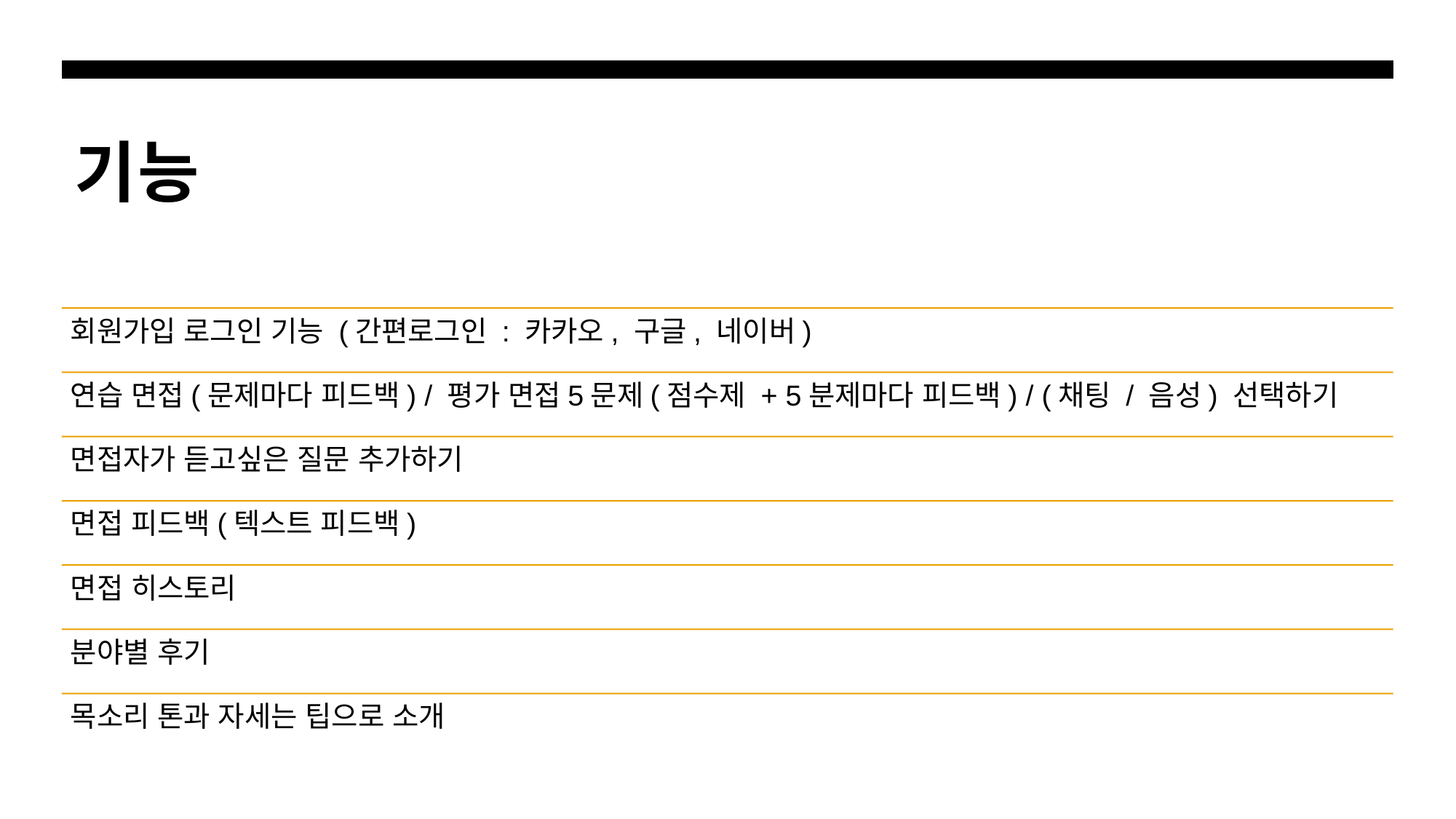

# 기능
회원가입 로그인 기능 (간편로그인 : 카카오, 구글, 네이버)
연습 면접(문제마다 피드백) / 평가 면접5문제(점수제 + 5분제마다 피드백) / (채팅 / 음성) 선택하기
면접자가 듣고싶은 질문 추가하기
면접 피드백(텍스트 피드백)
면접 히스토리
분야별 후기
목소리 톤과 자세는 팁으로 소개